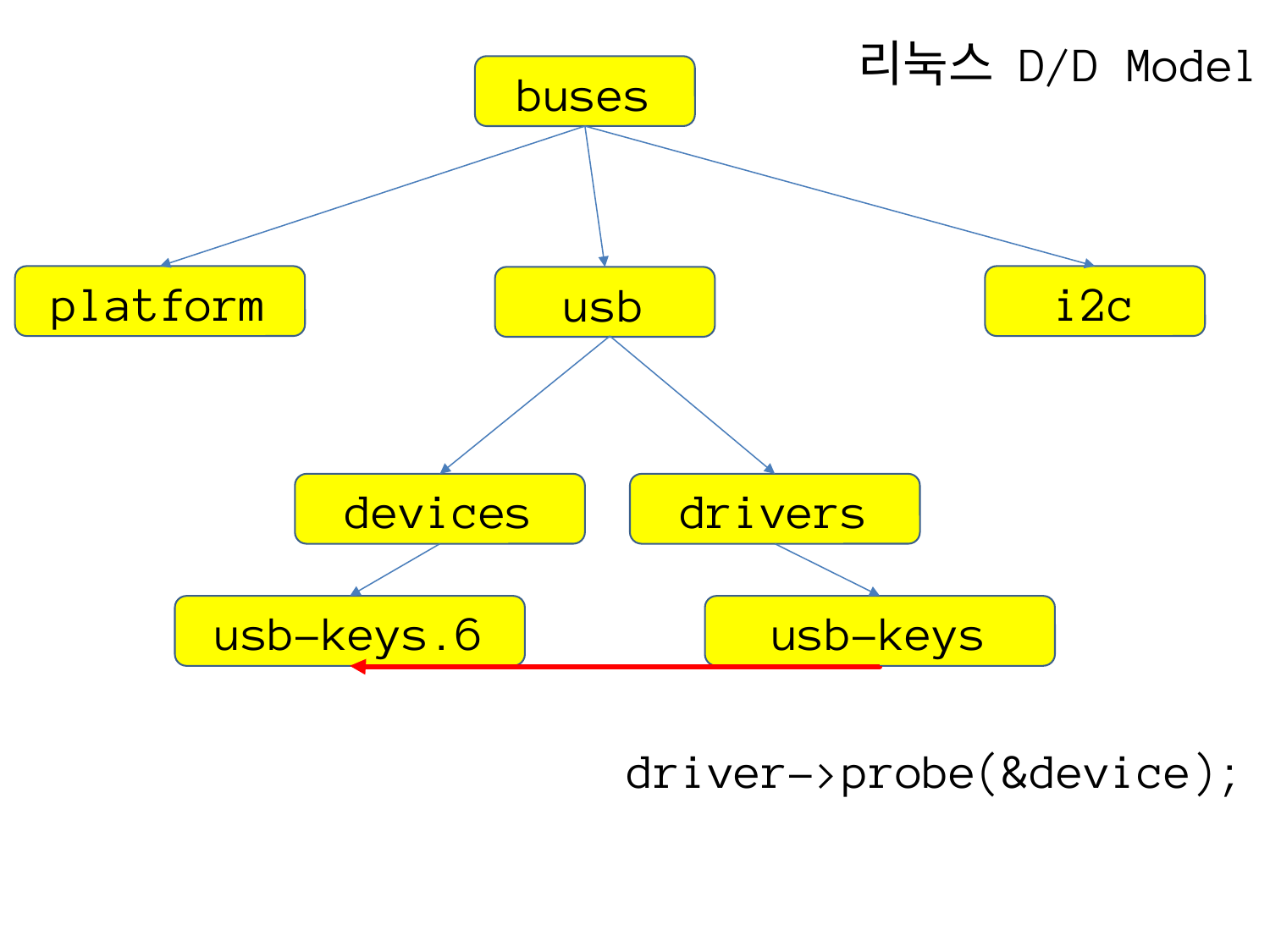

리눅스 D/D Model
buses
platform
i2c
usb
devices
drivers
usb-keys.6
usb-keys
driver->probe(&device);